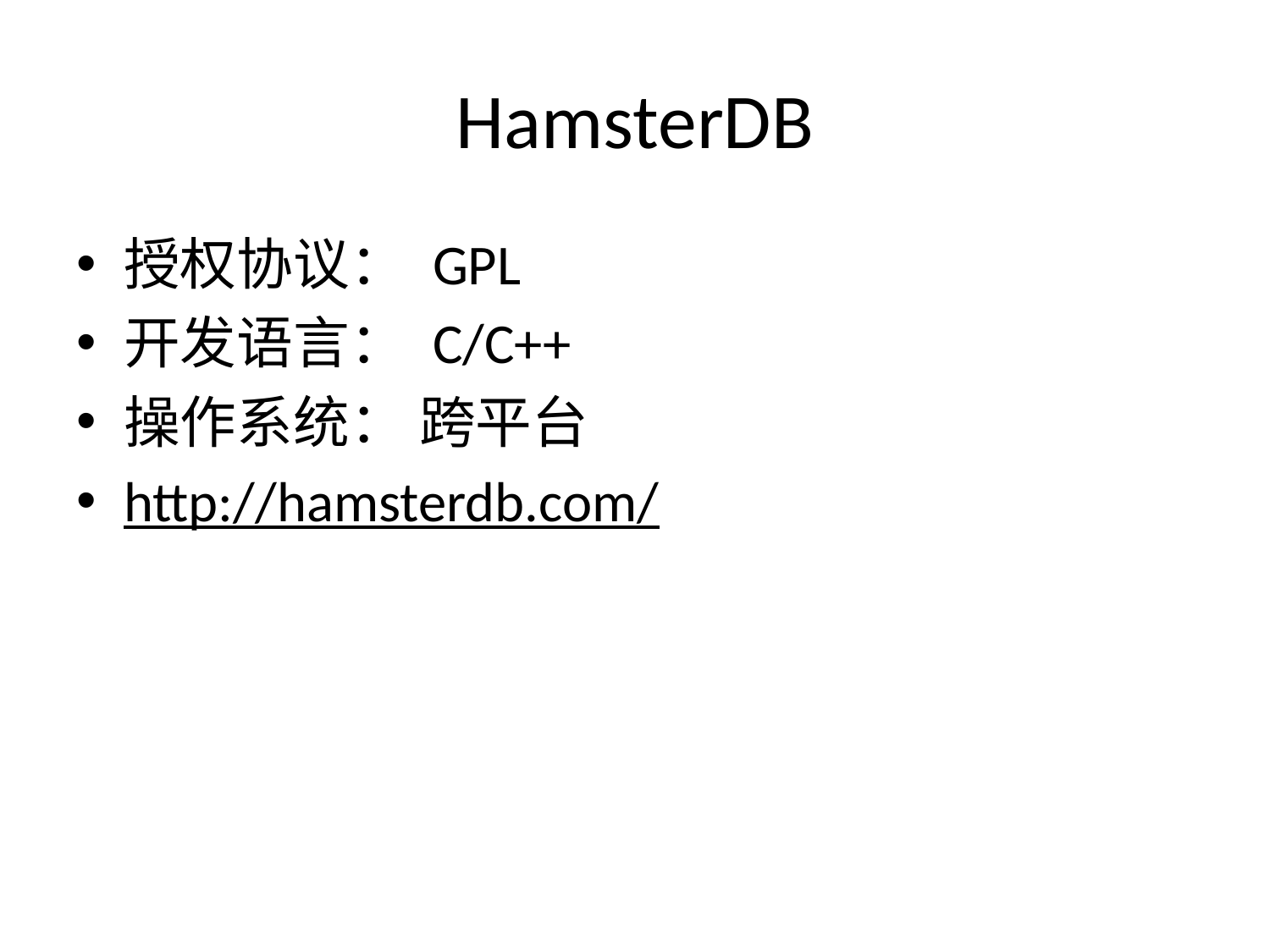

# HamsterDB
授权协议： GPL
开发语言： C/C++
操作系统： 跨平台
http://hamsterdb.com/